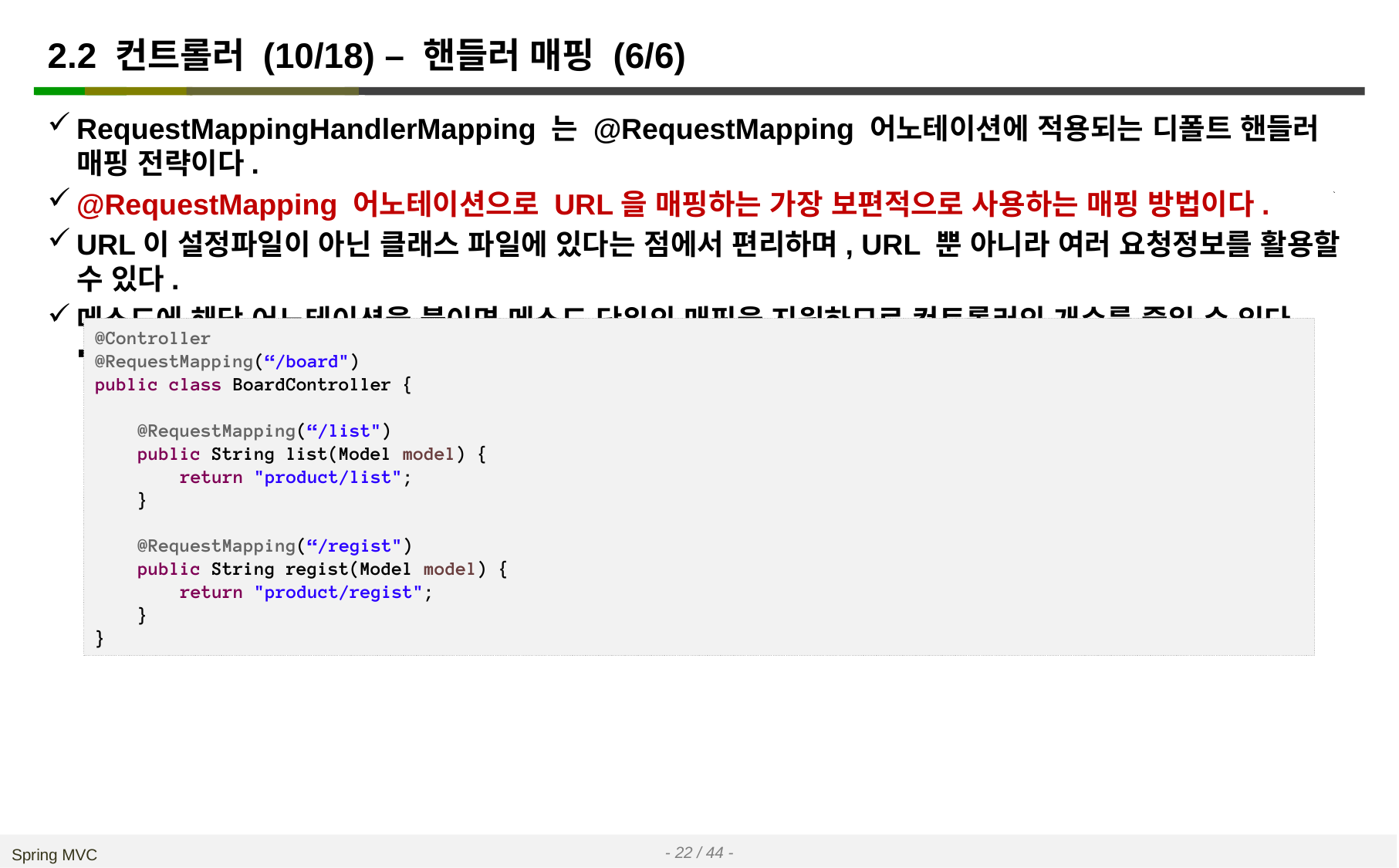

# 2.2 컨트롤러 (10/18) – 핸들러 매핑 (6/6)
RequestMappingHandlerMapping 는 @RequestMapping 어노테이션에 적용되는 디폴트 핸들러 매핑 전략이다.
@RequestMapping 어노테이션으로 URL을 매핑하는 가장 보편적으로 사용하는 매핑 방법이다.
URL이 설정파일이 아닌 클래스 파일에 있다는 점에서 편리하며, URL 뿐 아니라 여러 요청정보를 활용할 수 있다.
메소드에 해당 어노테이션을 붙이면 메소드 단위의 매핑을 지원하므로 컨트롤러의 개수를 줄일 수 있다.
컨트롤러 클래스를 유연하게 하나로 통합할 수 있다.
@Controller
@RequestMapping(“/board")
public class BoardController {

    @RequestMapping(“/list")
    public String list(Model model) {
        return "product/list";
    }

    @RequestMapping(“/regist")
    public String regist(Model model) {
        return "product/regist";
    }
}